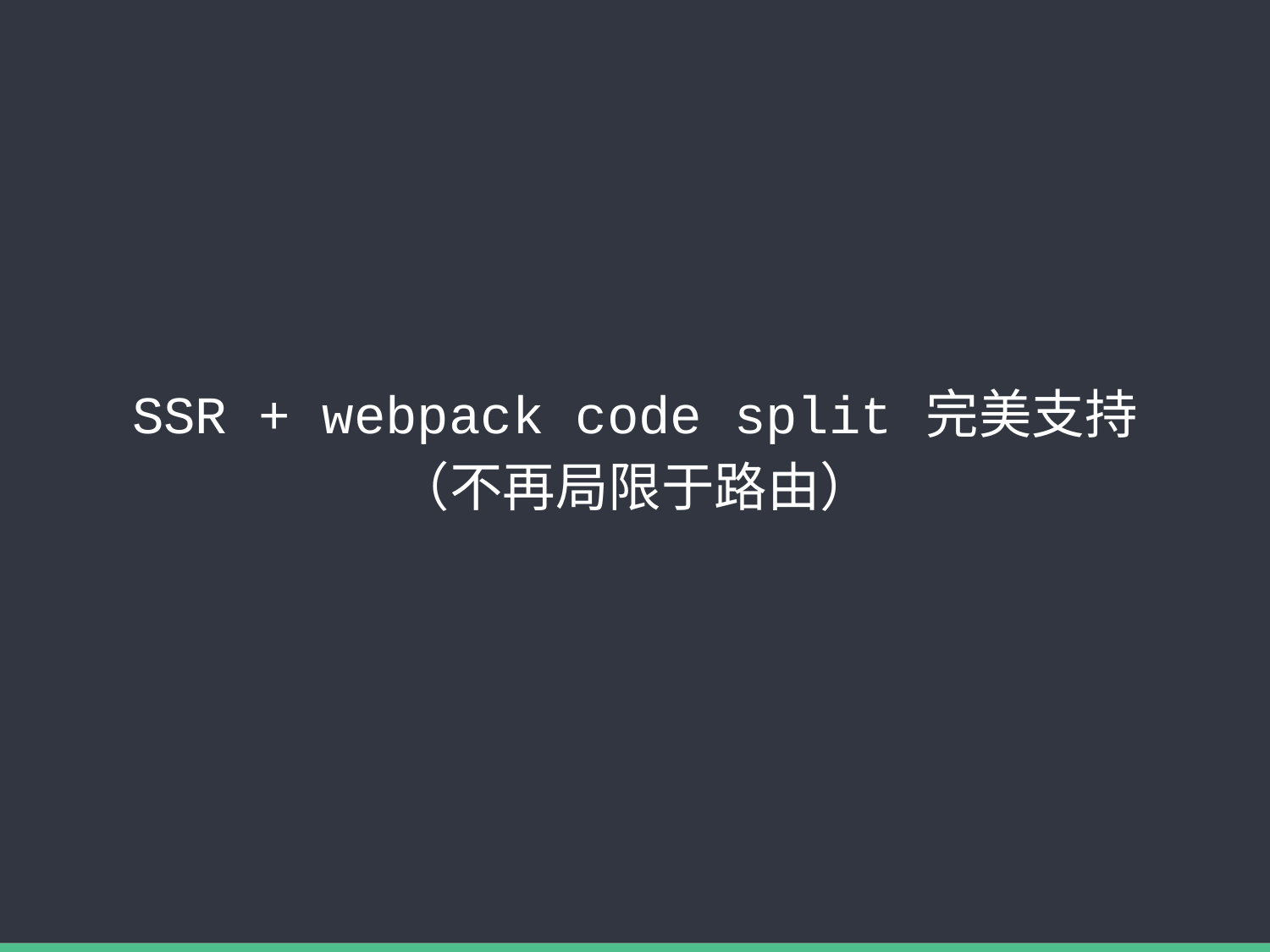

SSR + webpack code split
（不再局限于路由）
# 完美支持